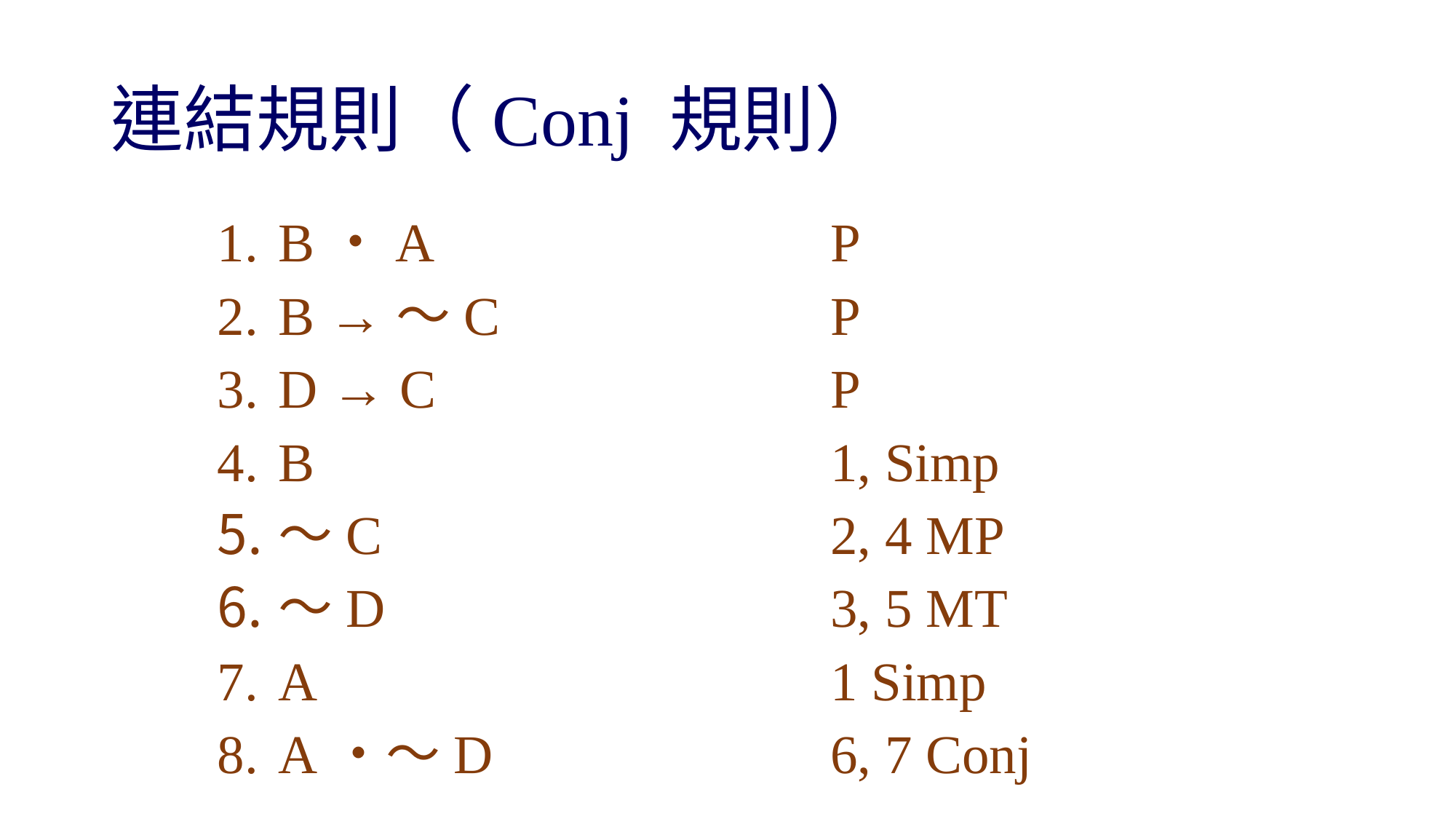

# 連結規則（Conj 規則）
B・A
B →～C
D → C
B
～C
～D
A
A・～D
P
P
P
1, Simp
2, 4 MP
3, 5 MT
1 Simp
6, 7 Conj